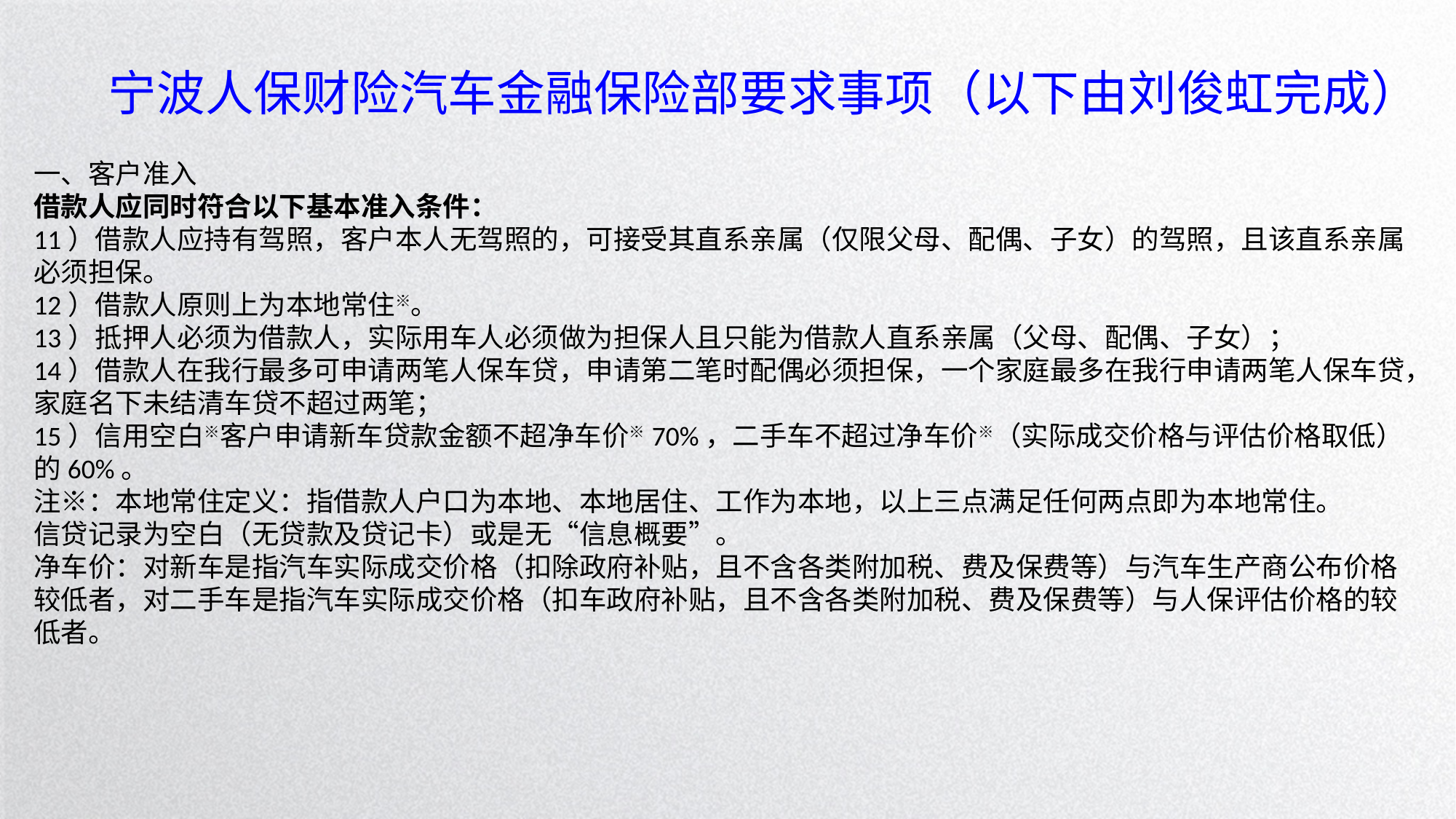

宁波人保财险汽车金融保险部要求事项（以下由刘俊虹完成）
一、客户准入
借款人应同时符合以下基本准入条件：
11）借款人应持有驾照，客户本人无驾照的，可接受其直系亲属（仅限父母、配偶、子女）的驾照，且该直系亲属必须担保。
12）借款人原则上为本地常住※。
13）抵押人必须为借款人，实际用车人必须做为担保人且只能为借款人直系亲属（父母、配偶、子女）；
14）借款人在我行最多可申请两笔人保车贷，申请第二笔时配偶必须担保，一个家庭最多在我行申请两笔人保车贷，家庭名下未结清车贷不超过两笔；
15）信用空白※客户申请新车贷款金额不超净车价※70%，二手车不超过净车价※（实际成交价格与评估价格取低）的60%。
注※：本地常住定义：指借款人户口为本地、本地居住、工作为本地，以上三点满足任何两点即为本地常住。
信贷记录为空白（无贷款及贷记卡）或是无“信息概要”。
净车价：对新车是指汽车实际成交价格（扣除政府补贴，且不含各类附加税、费及保费等）与汽车生产商公布价格较低者，对二手车是指汽车实际成交价格（扣车政府补贴，且不含各类附加税、费及保费等）与人保评估价格的较低者。